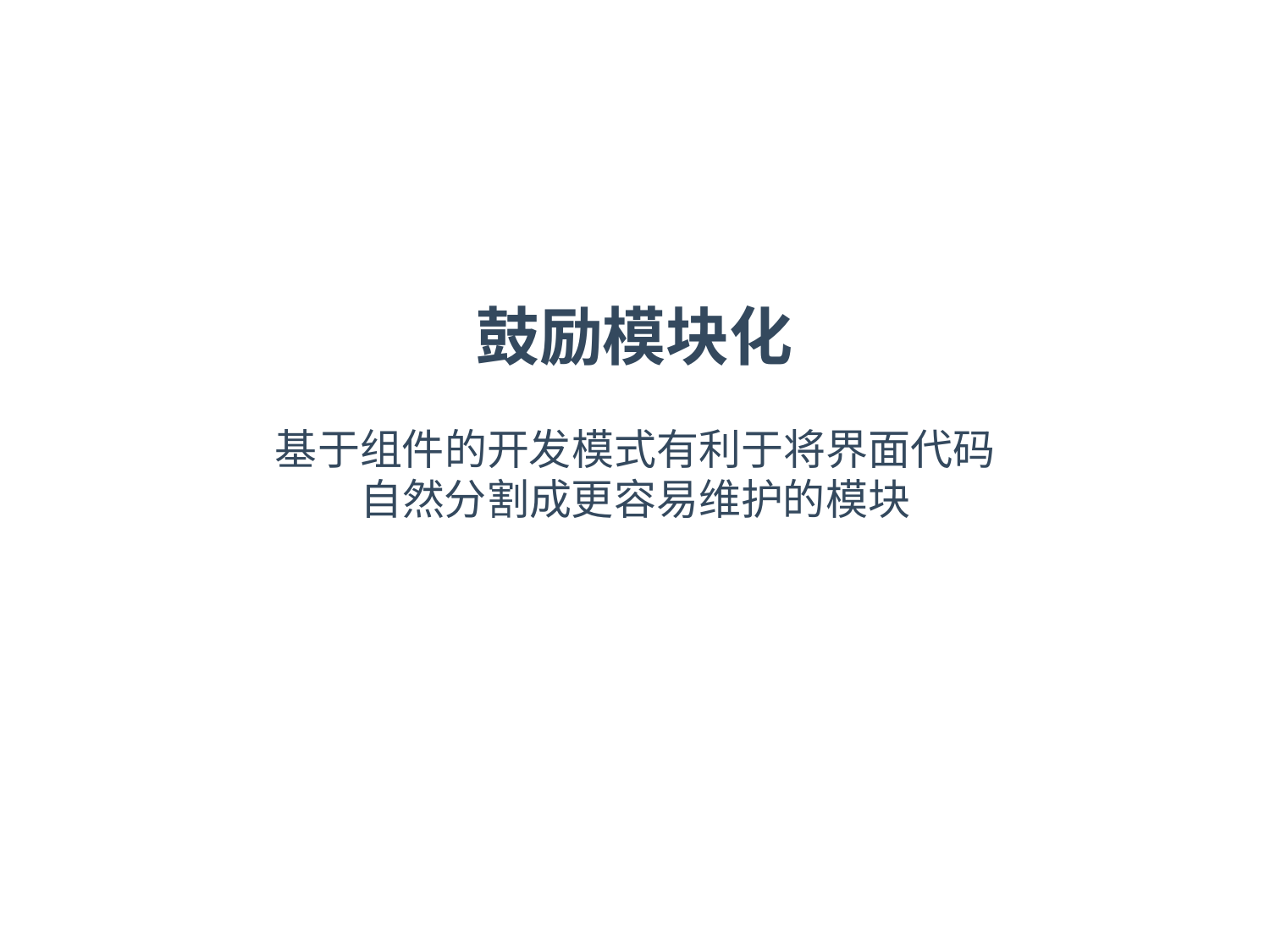

# 鼓励模块化
基于组件的开发模式有利于将界面代码 自然分割成更容易维护的模块